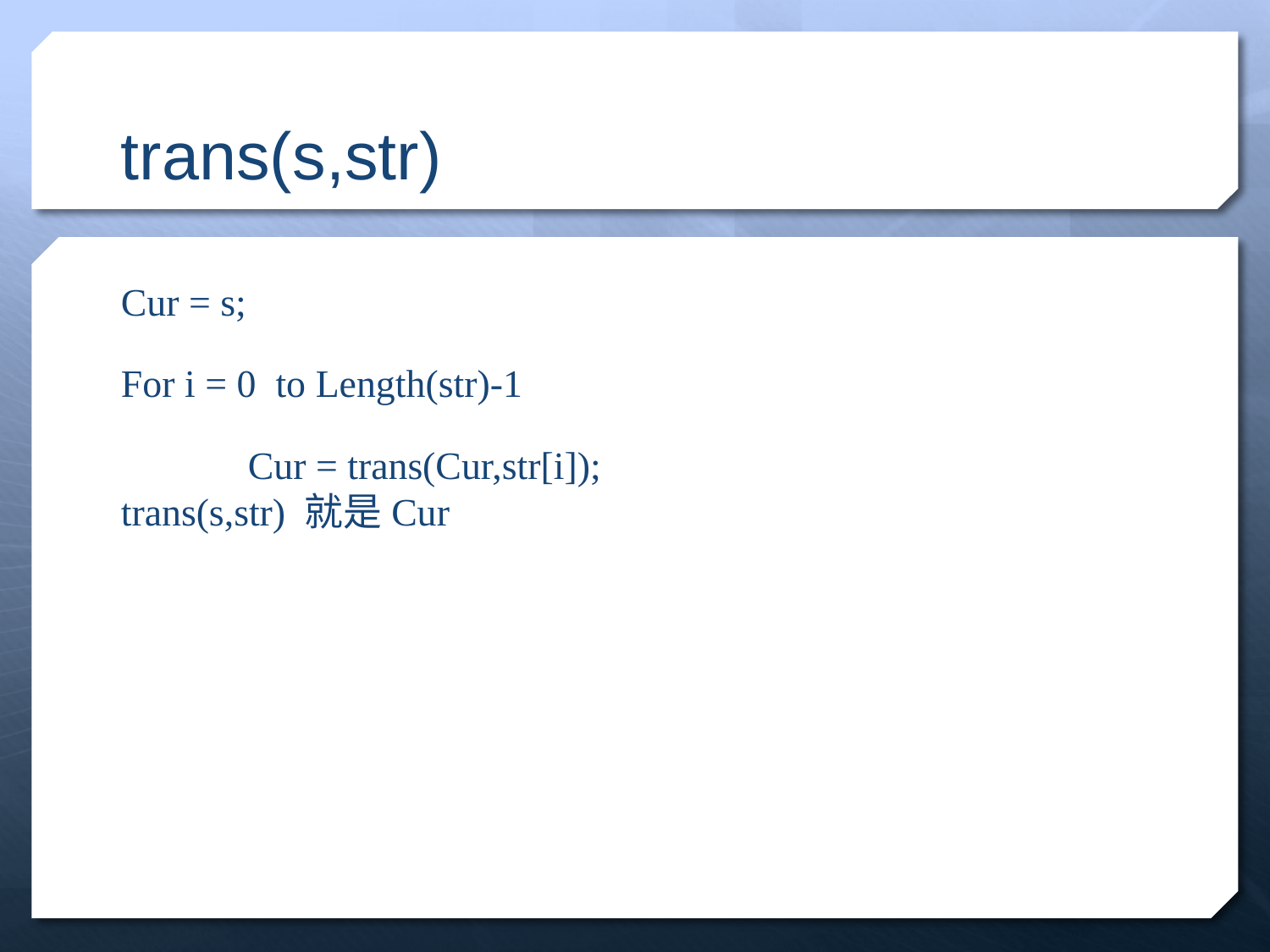

# trans(s,str)
Cur = s;
For i = 0  to Length(str)-1
	Cur = trans(Cur,str[i]);
trans(s,str) 就是Cur